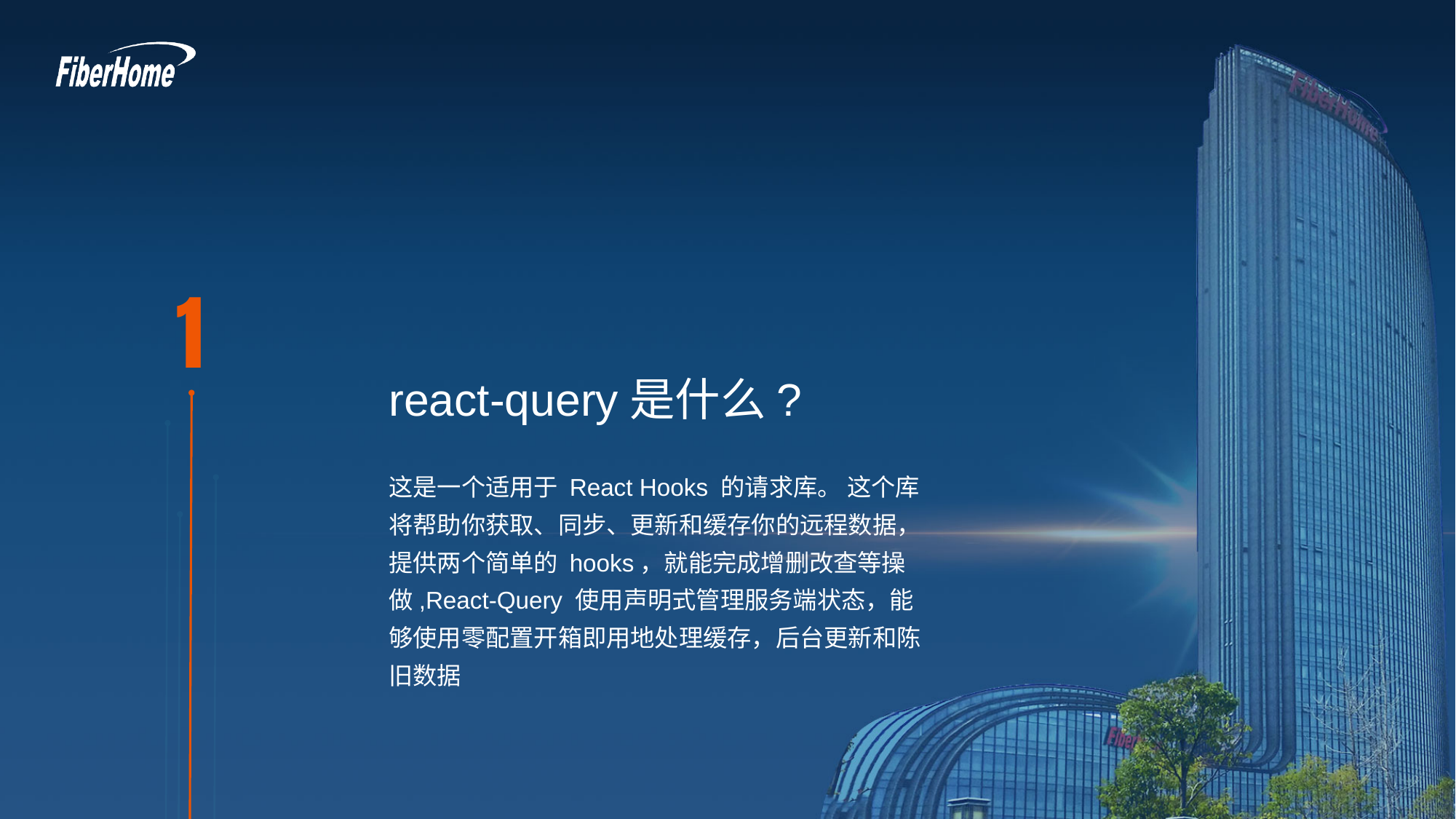

1
react-query是什么?

这是一个适用于 React Hooks 的请求库。 这个库将帮助你获取、同步、更新和缓存你的远程数据， 提供两个简单的 hooks，就能完成增删改查等操做,React-Query 使用声明式管理服务端状态，能够使用零配置开箱即用地处理缓存，后台更新和陈旧数据